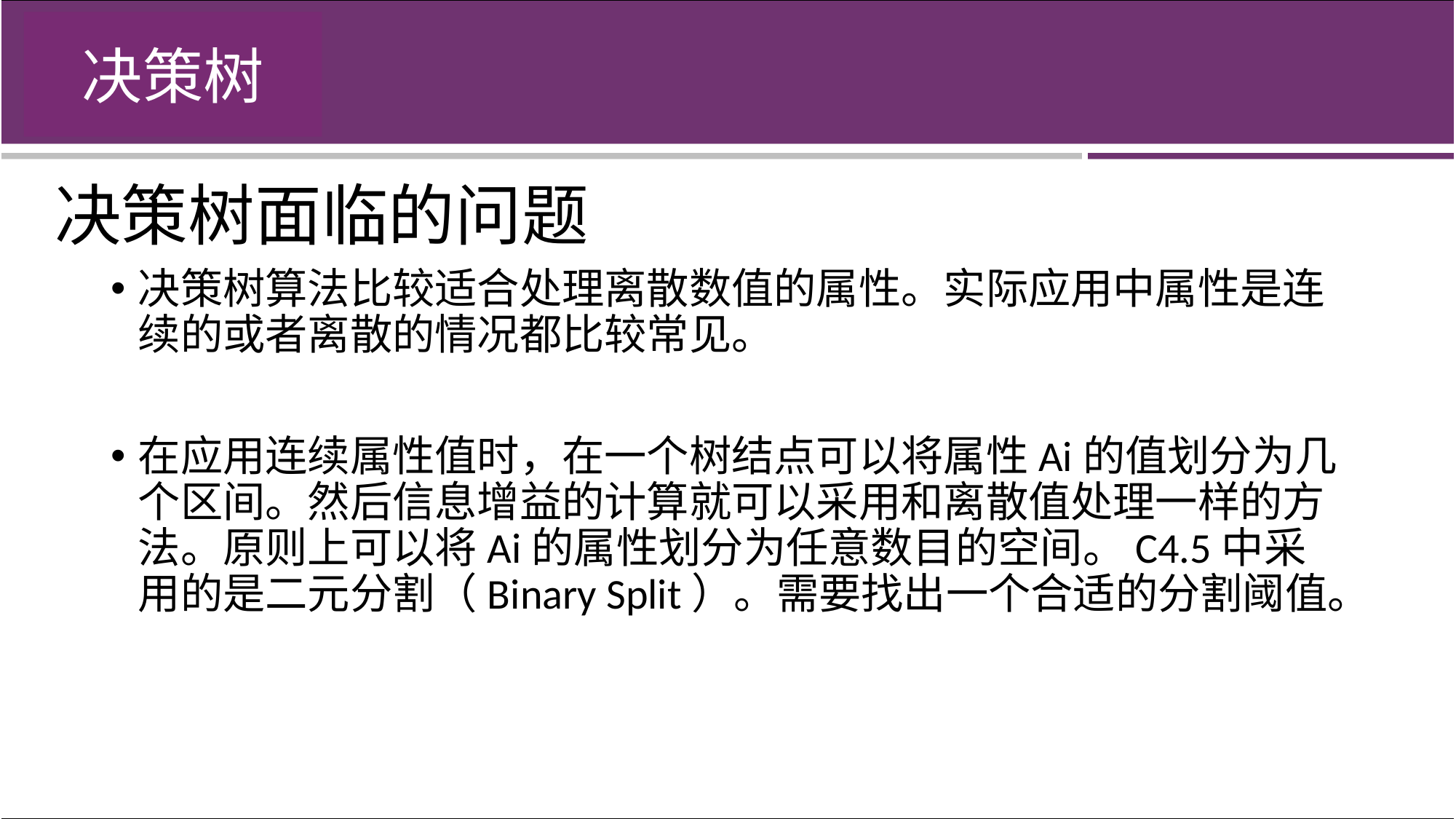

决策树面临的问题
决策树算法比较适合处理离散数值的属性。实际应用中属性是连续的或者离散的情况都比较常见。

在应用连续属性值时，在一个树结点可以将属性Ai的值划分为几个区间。然后信息增益的计算就可以采用和离散值处理一样的方法。原则上可以将Ai的属性划分为任意数目的空间。C4.5中采用的是二元分割（Binary Split）。需要找出一个合适的分割阈值。